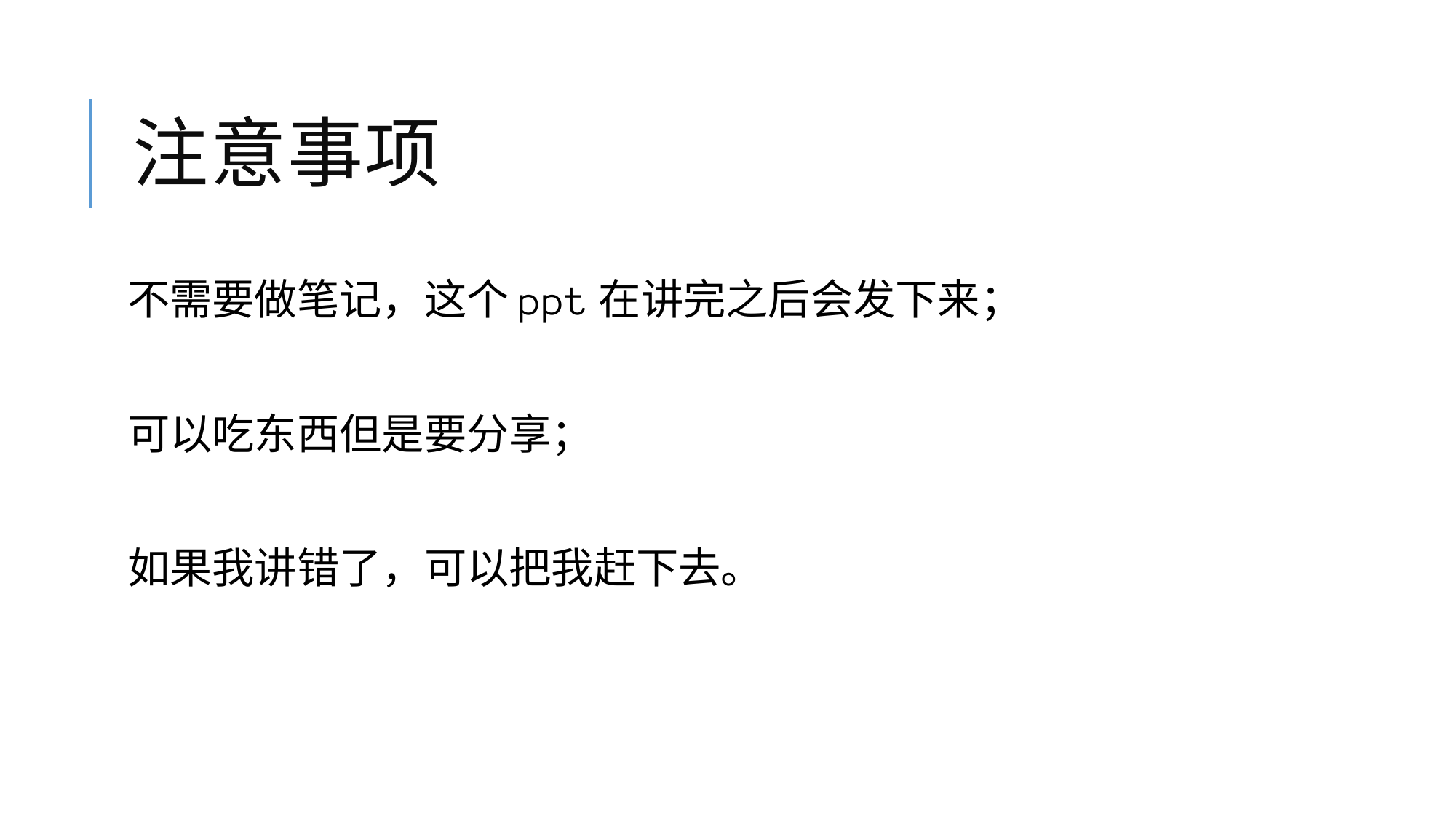

# 注意事项
不需要做笔记，这个ppt在讲完之后会发下来；

可以吃东西但是要分享；

如果我讲错了，可以把我赶下去。